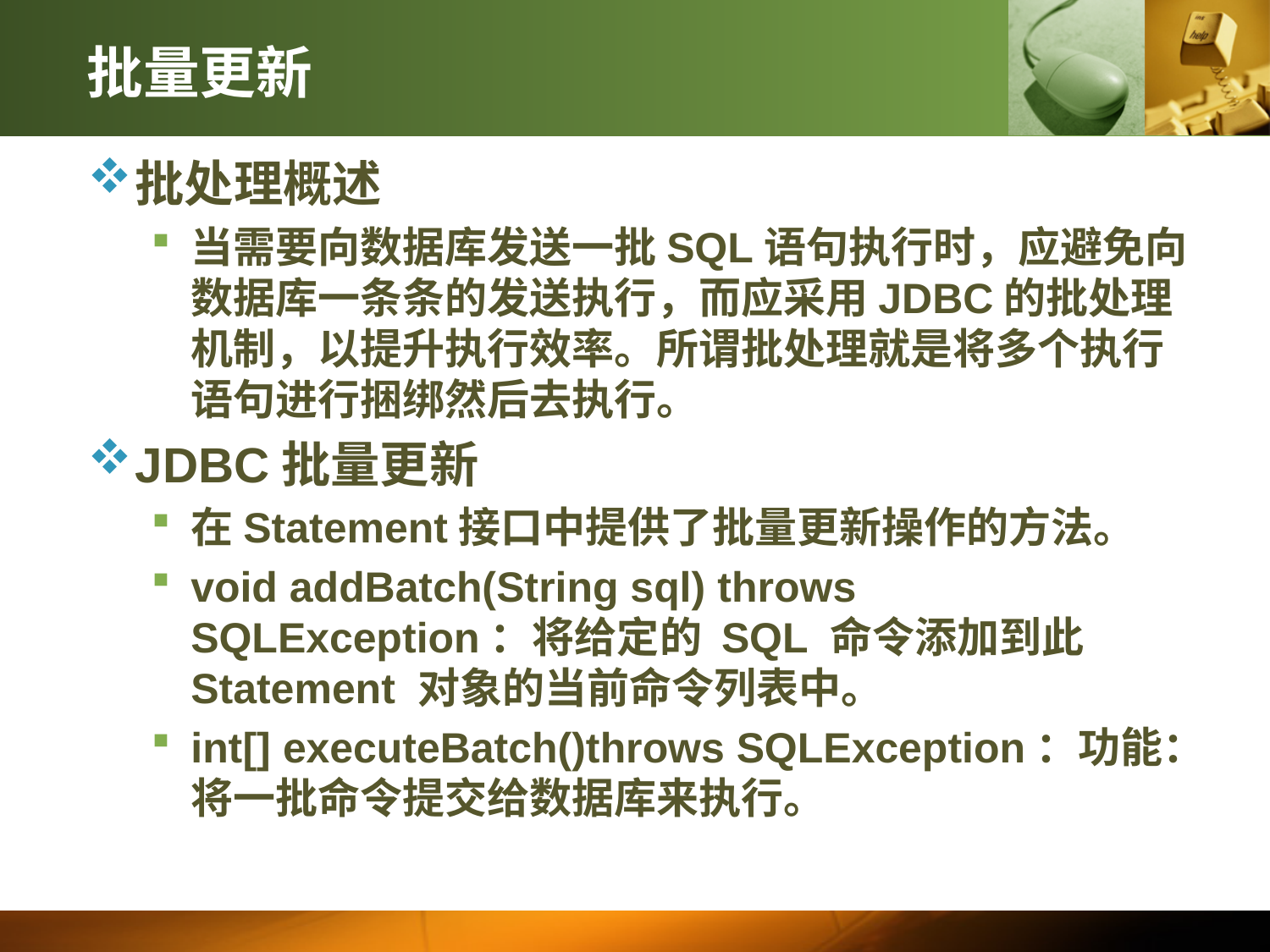

# 批量更新
批处理概述
当需要向数据库发送一批SQL语句执行时，应避免向数据库一条条的发送执行，而应采用JDBC的批处理机制，以提升执行效率。所谓批处理就是将多个执行语句进行捆绑然后去执行。
JDBC批量更新
在Statement接口中提供了批量更新操作的方法。
void addBatch(String sql) throws SQLException：将给定的 SQL 命令添加到此 Statement 对象的当前命令列表中。
int[] executeBatch()throws SQLException：功能：将一批命令提交给数据库来执行。